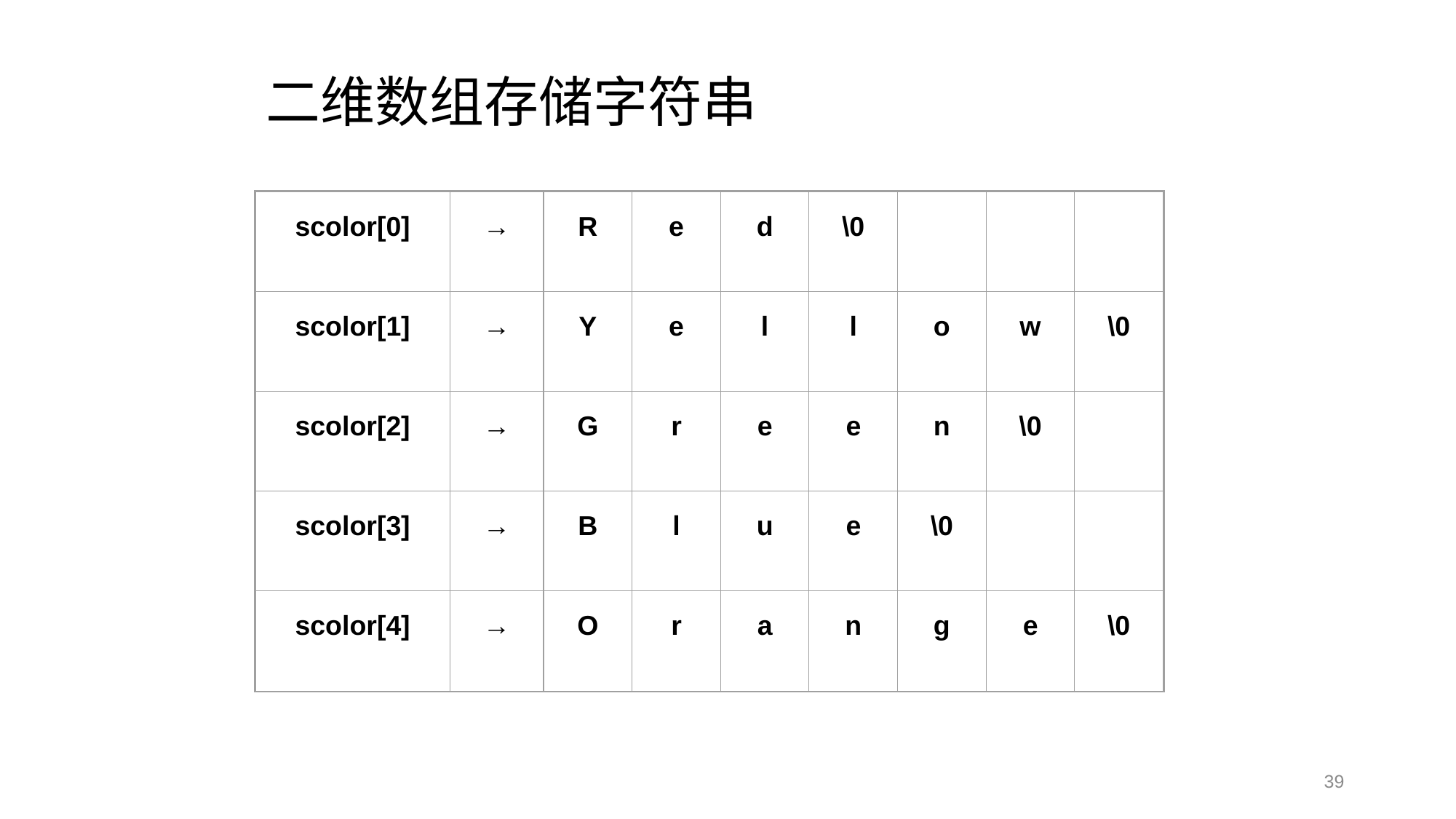

# 二维数组存储字符串

scolor[0]

→

R

e

d

\0

scolor[1]

→

Y

e

l

l

o

w

\0

scolor[2]

→

G

r

e

e

n

\0

scolor[3]

→

B

l

u

e

\0

scolor[4]

→

O

r

a

n

g

e

\0

39